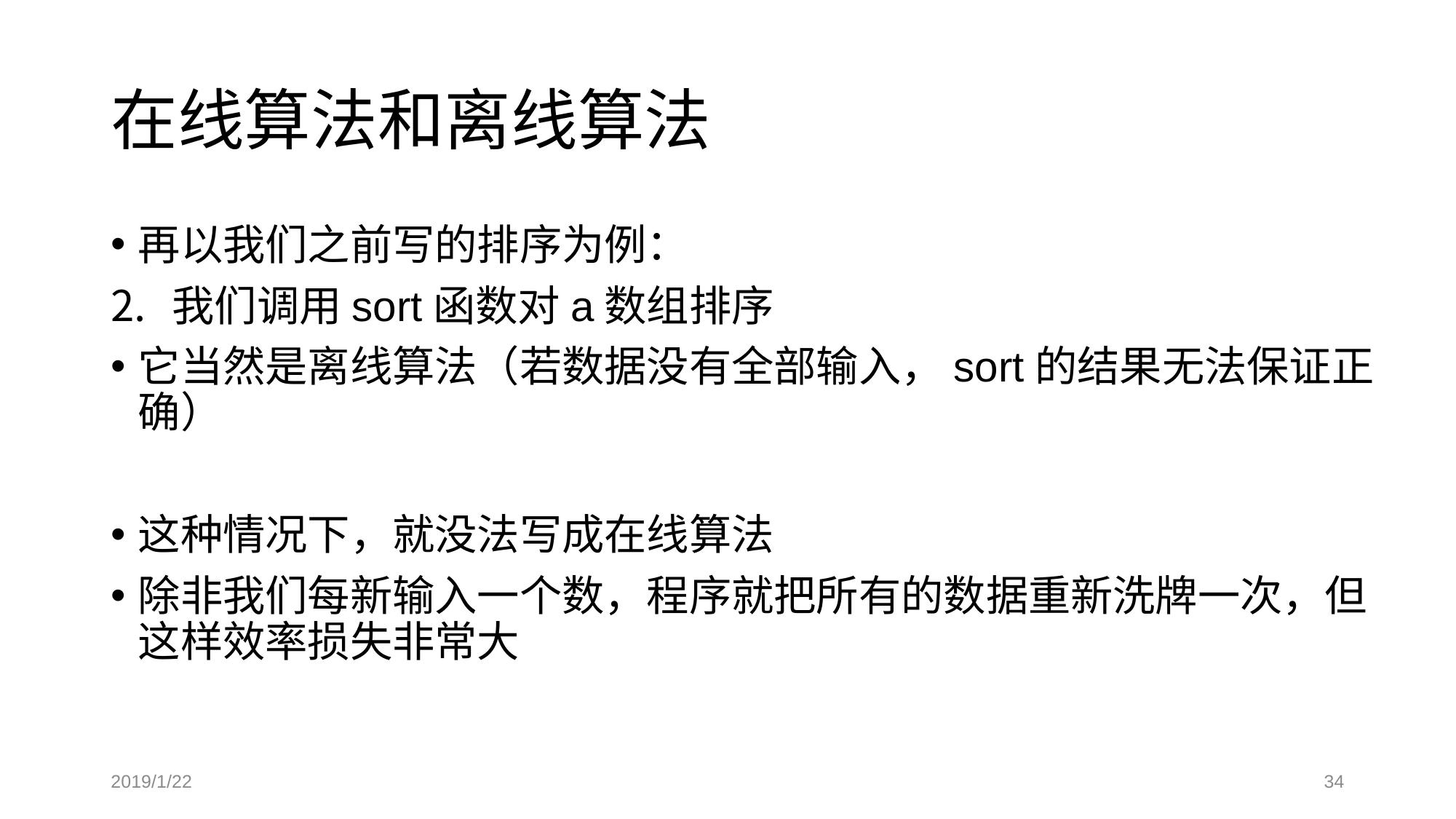

# 在线算法和离线算法
再以我们之前写的排序为例：
我们调用sort函数对a数组排序
它当然是离线算法（若数据没有全部输入，sort的结果无法保证正确）

这种情况下，就没法写成在线算法
除非我们每新输入一个数，程序就把所有的数据重新洗牌一次，但这样效率损失非常大
2019/1/22
34